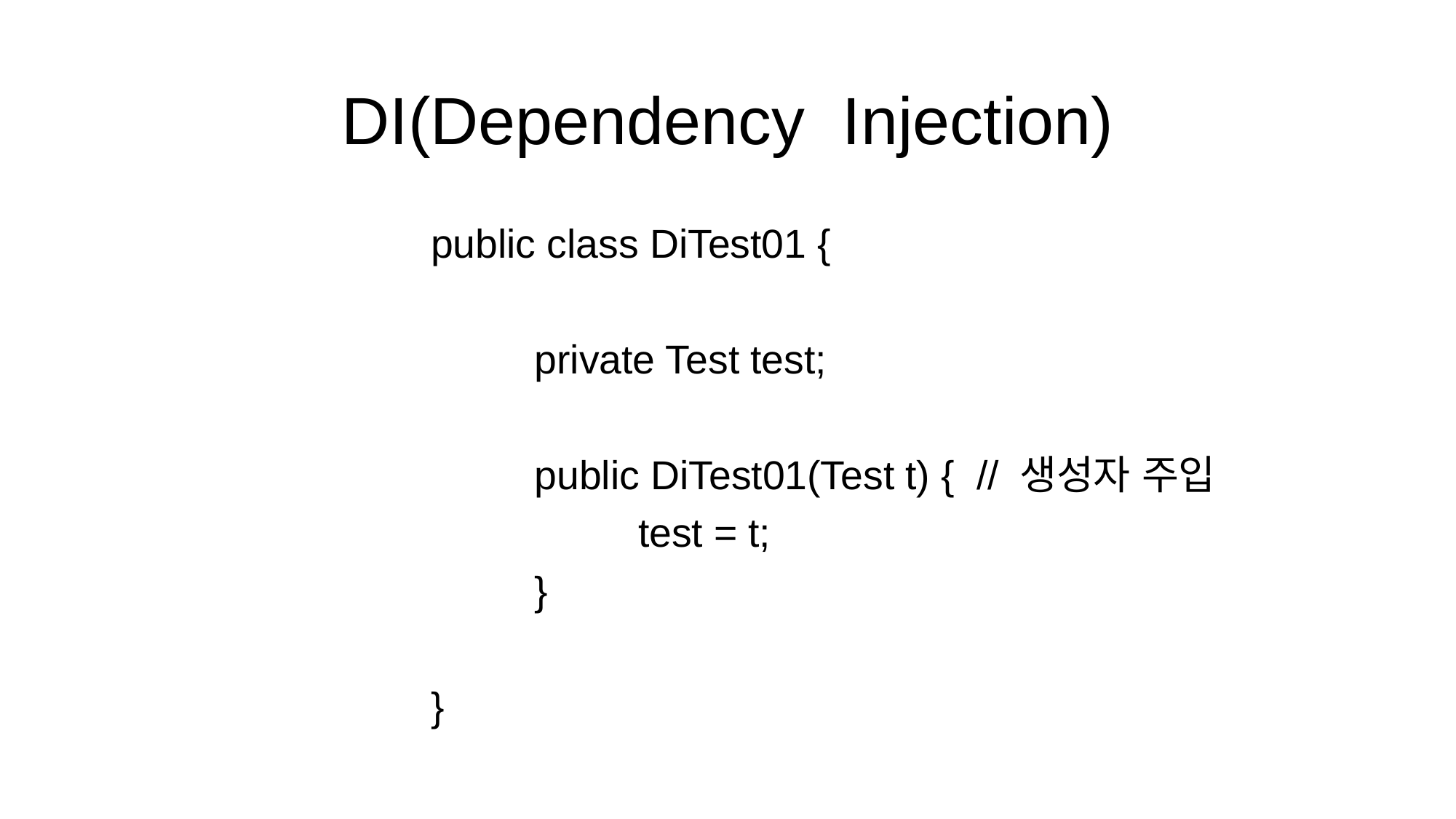

# DI(Dependency  Injection)
public class DiTest01 {

	private Test test;

	public DiTest01(Test t) {  // 생성자 주입
		test = t;
	}

}